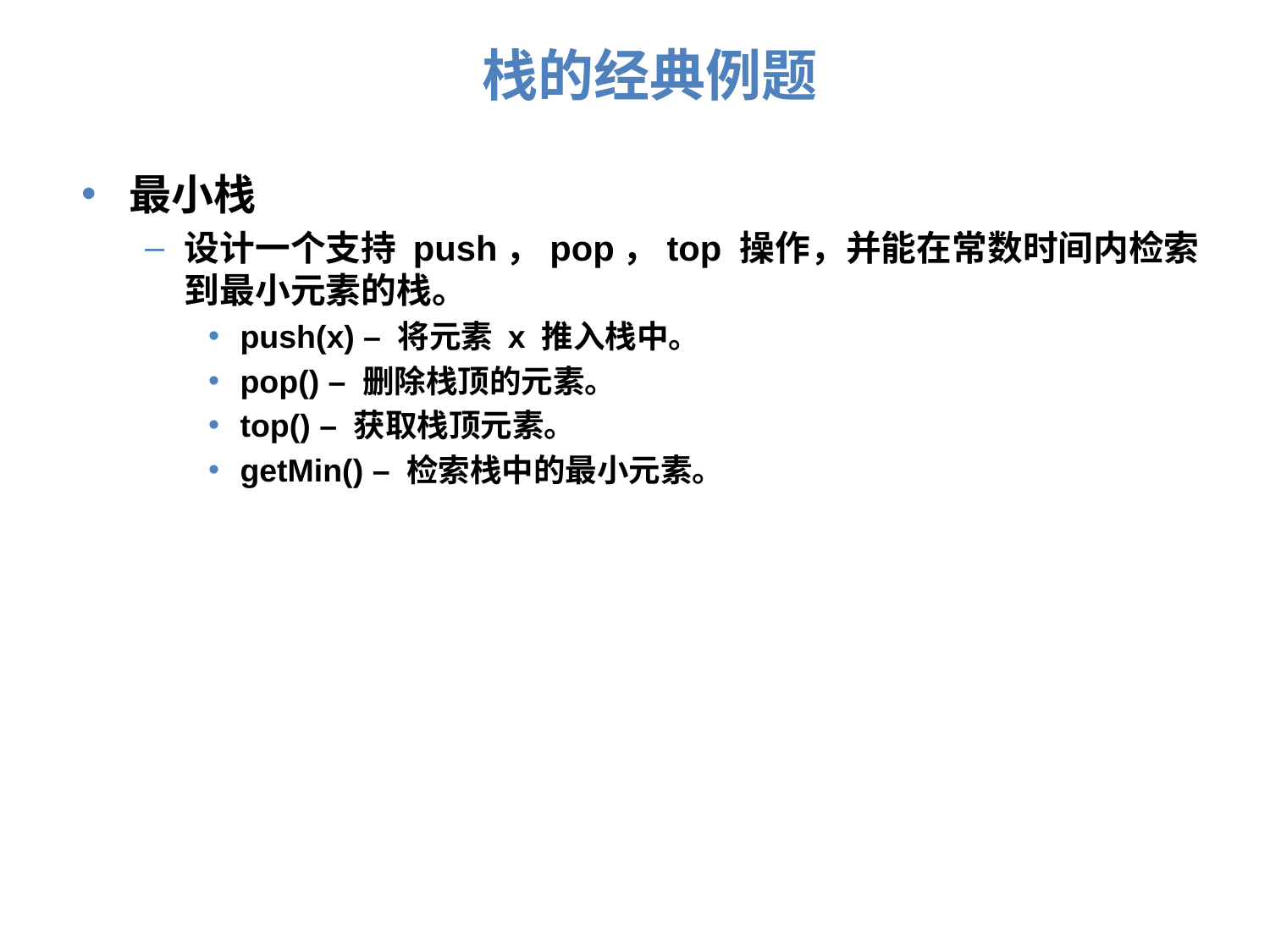

# 栈的经典例题
最小栈
设计一个支持 push，pop，top 操作，并能在常数时间内检索到最小元素的栈。
push(x) – 将元素 x 推入栈中。
pop() – 删除栈顶的元素。
top() – 获取栈顶元素。
getMin() – 检索栈中的最小元素。